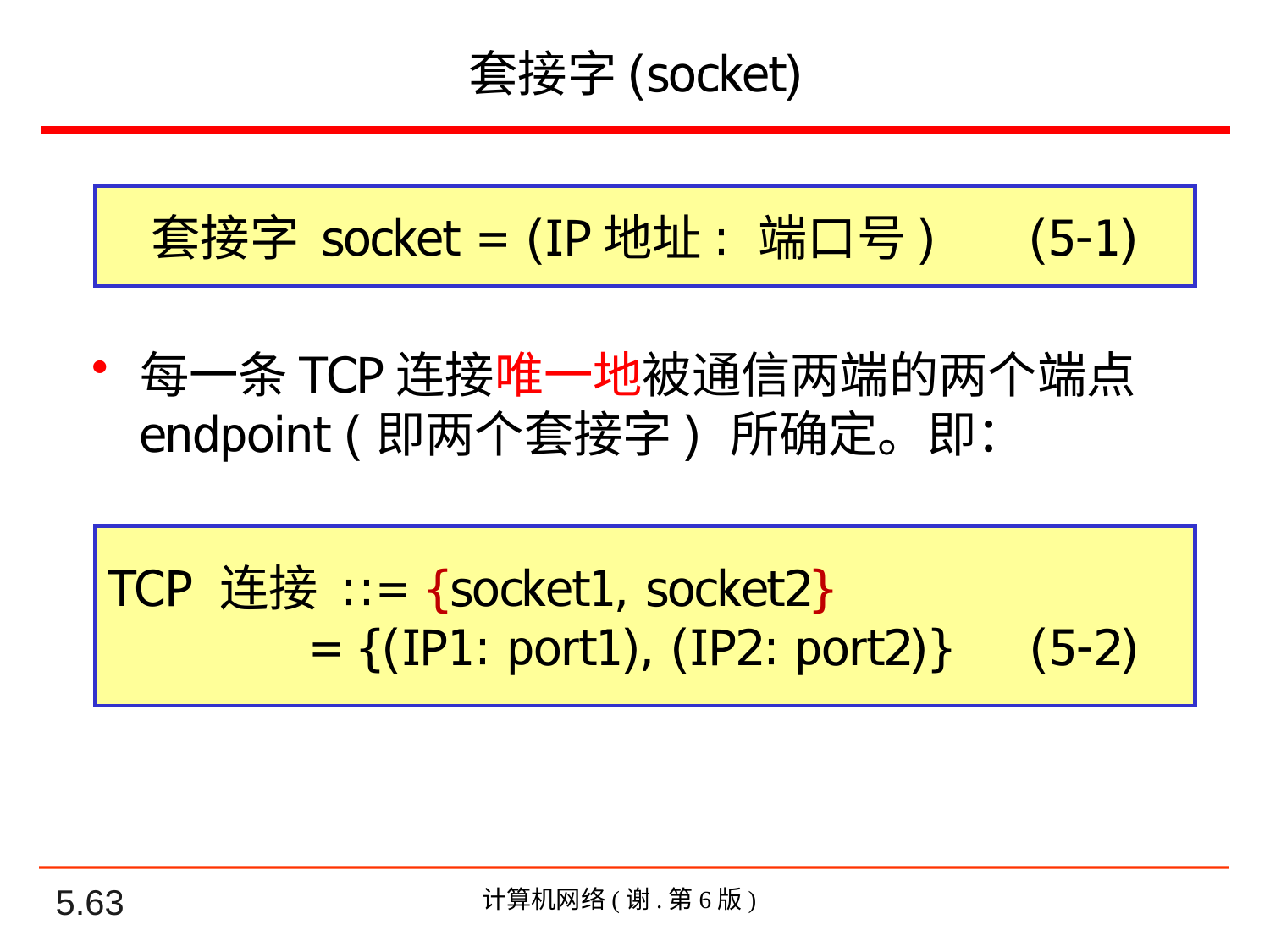

# 套接字(socket)
套接字 socket = (IP地址: 端口号)      (5-1)
每一条TCP连接唯一地被通信两端的两个端点endpoint (即两个套接字) 所确定。即：
TCP 连接 ::= {socket1, socket2}
             = {(IP1: port1), (IP2: port2)}     (5-2)